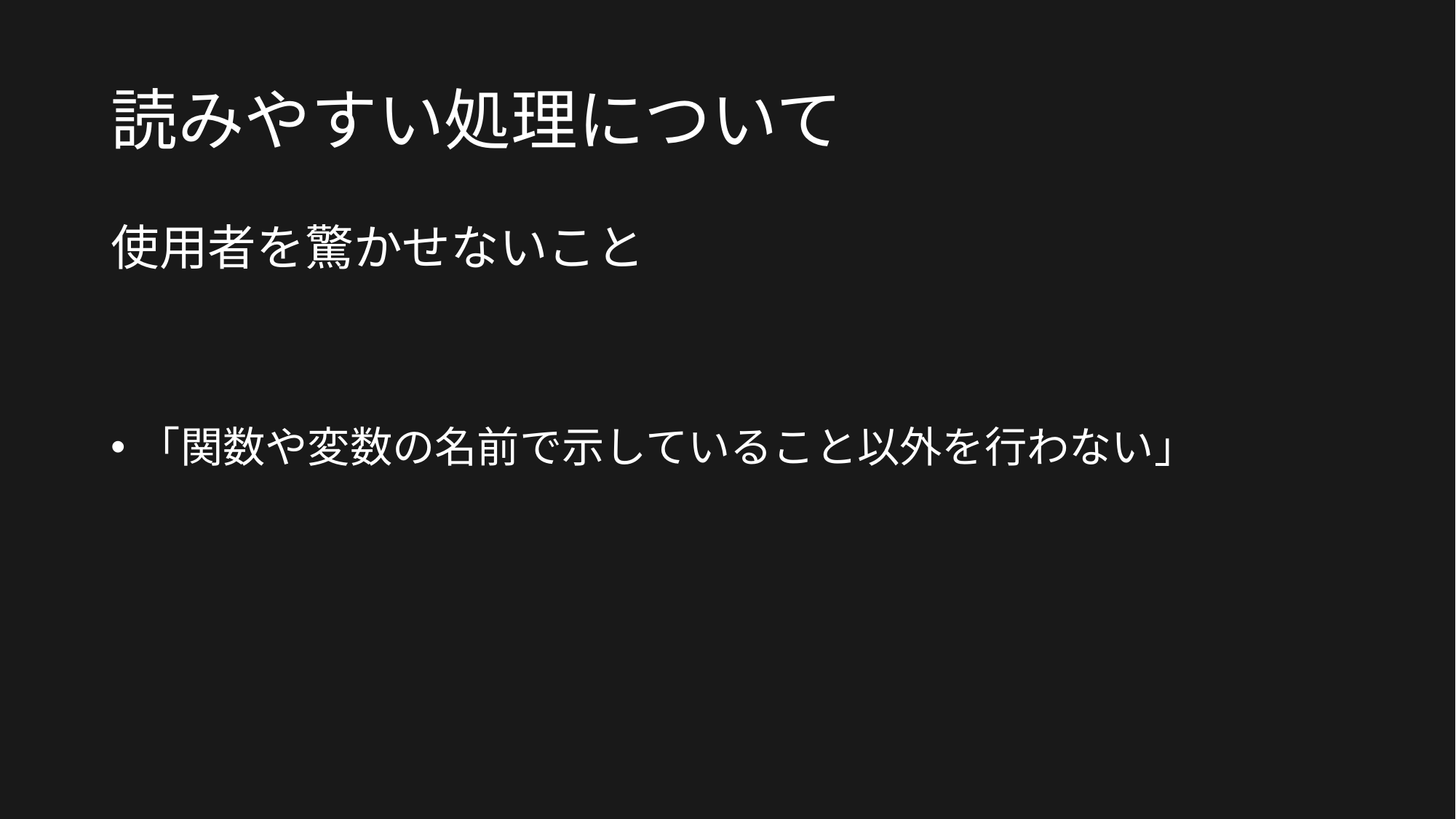

# 読みやすい処理について
使用者を驚かせないこと

「関数や変数の名前で示していること以外を行わない」